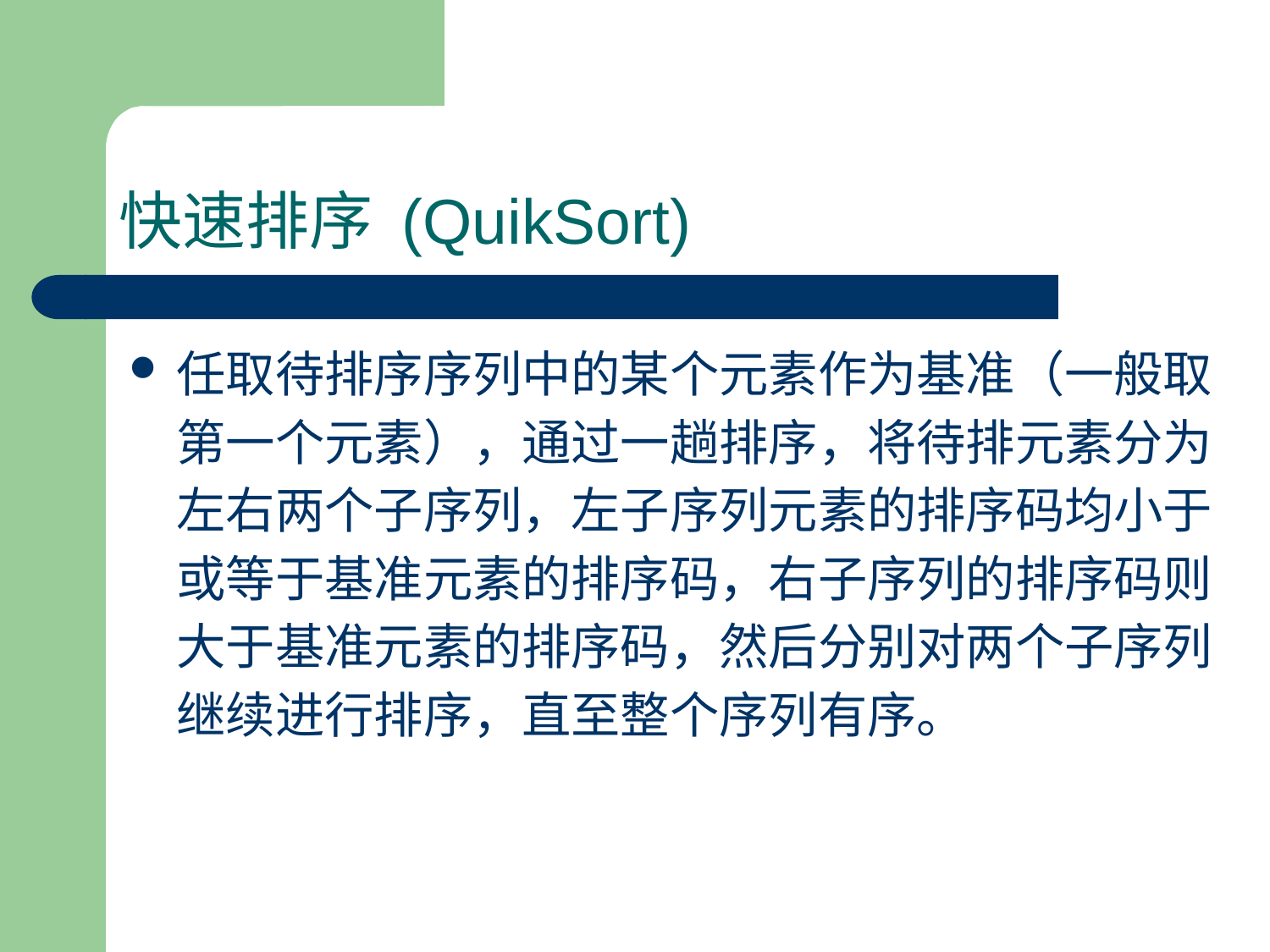

# 快速排序 (QuikSort)
任取待排序序列中的某个元素作为基准（一般取第一个元素），通过一趟排序，将待排元素分为左右两个子序列，左子序列元素的排序码均小于或等于基准元素的排序码，右子序列的排序码则大于基准元素的排序码，然后分别对两个子序列继续进行排序，直至整个序列有序。